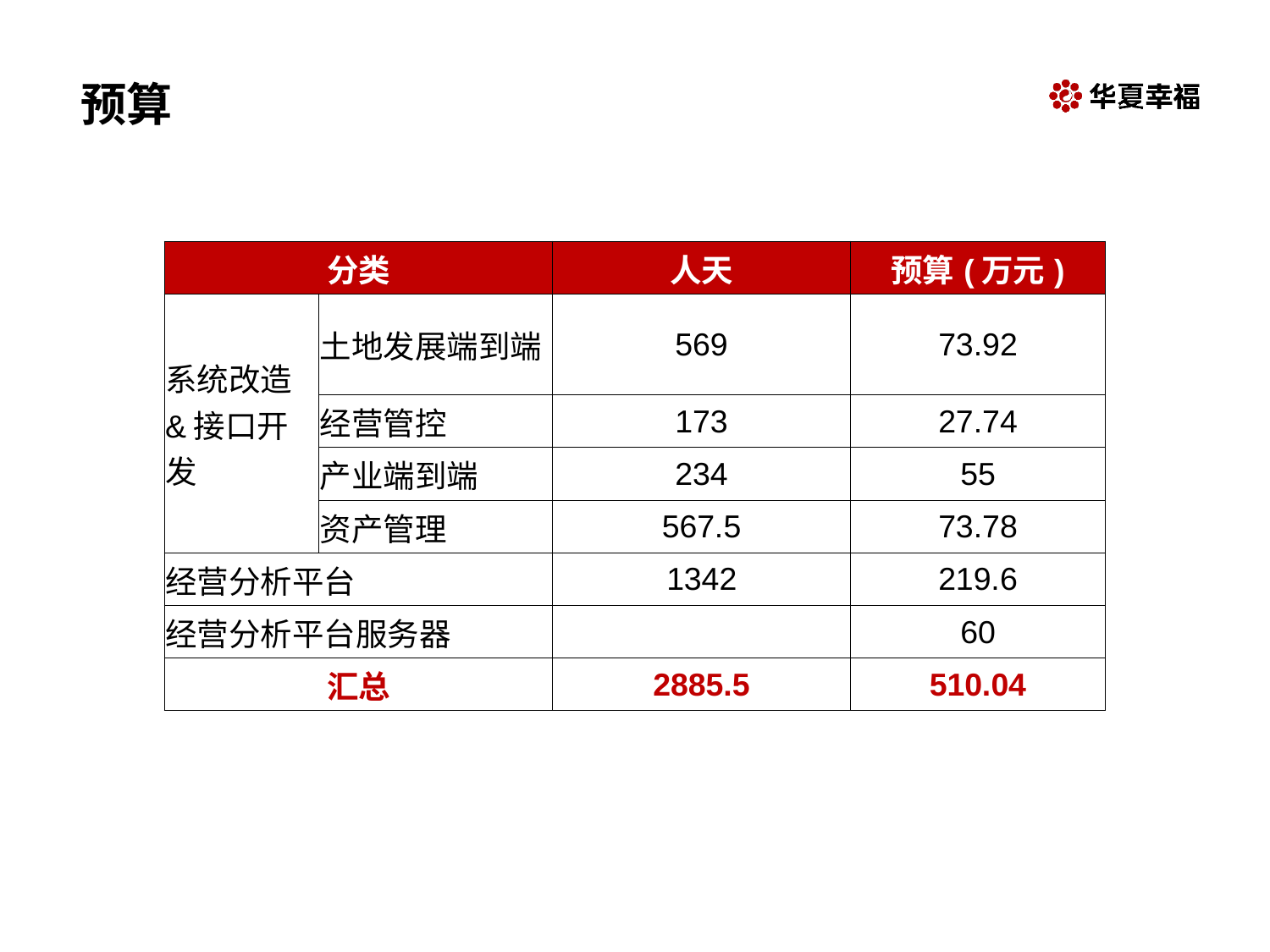

# 预算
| 分类 |  | 人天 | 预算(万元) |
| --- | --- | --- | --- |
| 系统改造&接口开发 | 土地发展端到端 | 569 | 73.92 |
|  | 经营管控 | 173 | 27.74 |
|  | 产业端到端 | 234 | 55 |
|  | 资产管理 | 567.5 | 73.78 |
| 经营分析平台 |  | 1342 | 219.6 |
| 经营分析平台服务器 |  |  | 60 |
| 汇总 |  | 2885.5 | 510.04 |